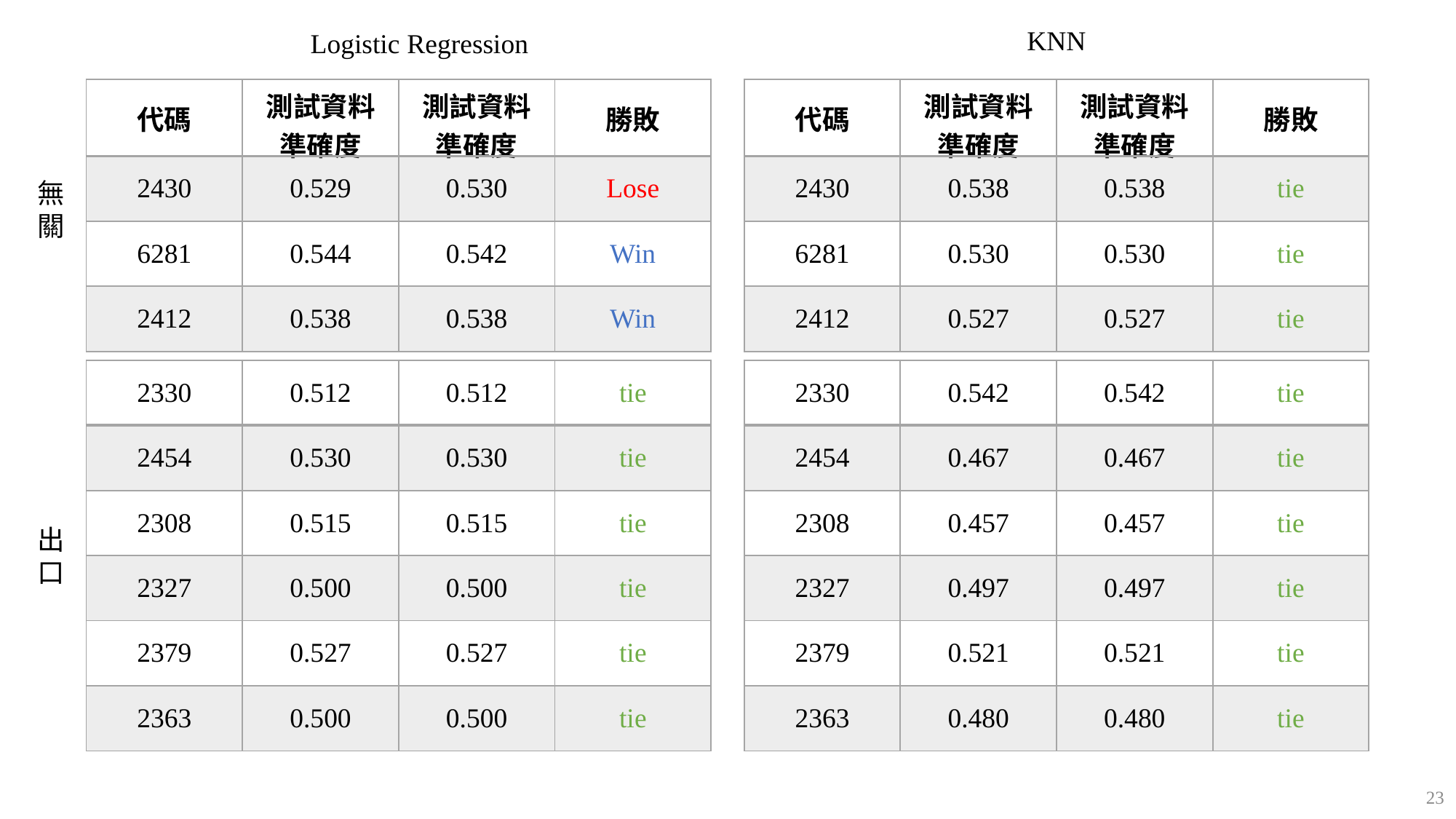

KNN
Logistic Regression
| 代碼 | 測試資料準確度 | 測試資料準確度 | 勝敗 |
| --- | --- | --- | --- |
| 2430 | 0.529 | 0.530 | Lose |
| 6281 | 0.544 | 0.542 | Win |
| 2412 | 0.538 | 0.538 | Win |
| 代碼 | 測試資料準確度 | 測試資料準確度 | 勝敗 |
| --- | --- | --- | --- |
| 2430 | 0.538 | 0.538 | tie |
| 6281 | 0.530 | 0.530 | tie |
| 2412 | 0.527 | 0.527 | tie |
無
關
| 2330 | 0.512 | 0.512 | tie |
| --- | --- | --- | --- |
| 2454 | 0.530 | 0.530 | tie |
| 2308 | 0.515 | 0.515 | tie |
| 2327 | 0.500 | 0.500 | tie |
| 2379 | 0.527 | 0.527 | tie |
| 2363 | 0.500 | 0.500 | tie |
| 2330 | 0.542 | 0.542 | tie |
| --- | --- | --- | --- |
| 2454 | 0.467 | 0.467 | tie |
| 2308 | 0.457 | 0.457 | tie |
| 2327 | 0.497 | 0.497 | tie |
| 2379 | 0.521 | 0.521 | tie |
| 2363 | 0.480 | 0.480 | tie |
出
口
23